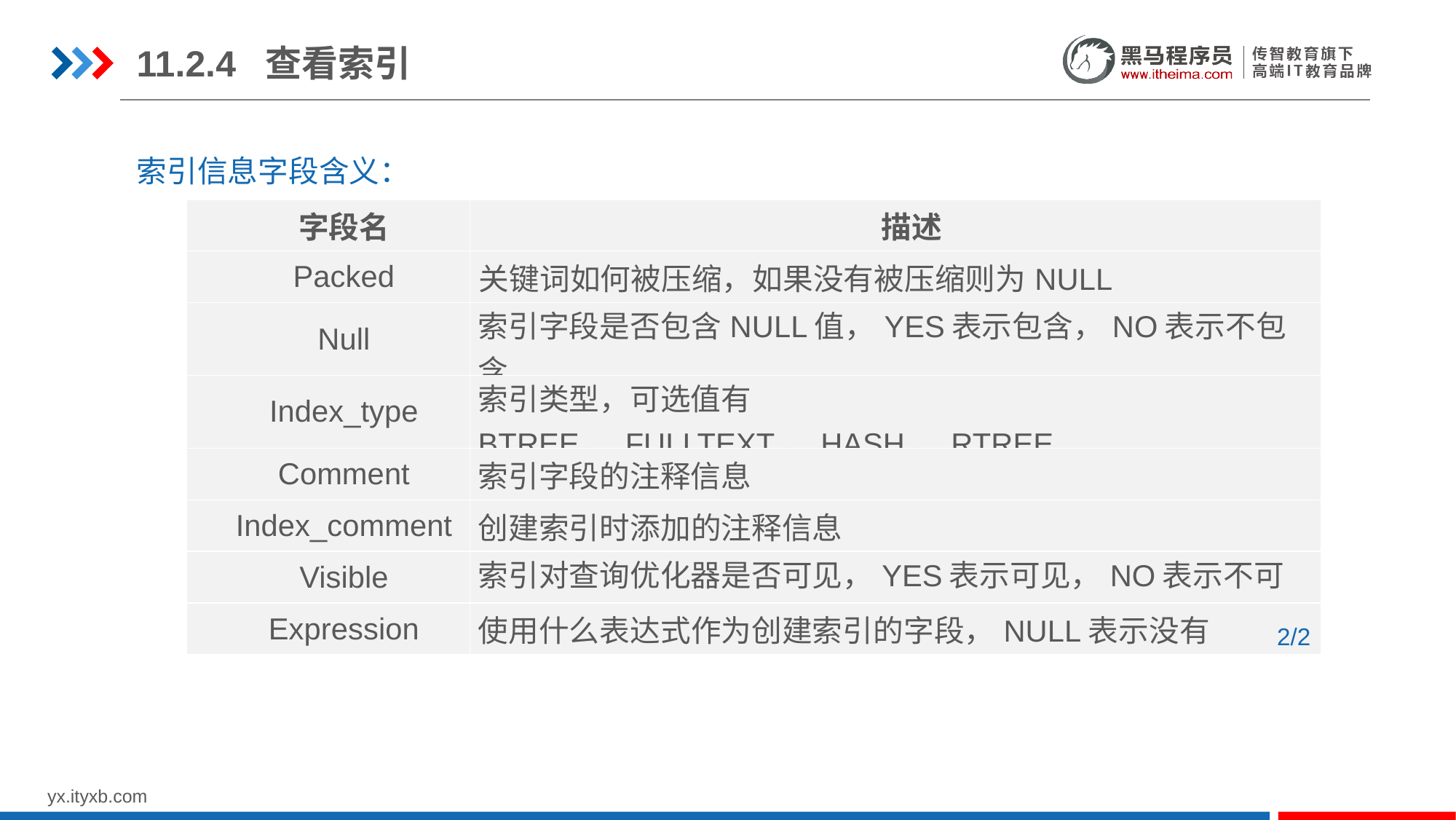

11.2.4  查看索引
索引信息字段含义：
| 字段名 | 描述 |
| --- | --- |
| Packed | 关键词如何被压缩，如果没有被压缩则为NULL |
| Null | 索引字段是否包含NULL值，YES表示包含，NO表示不包含 |
| Index\_type | 索引类型，可选值有BTREE、FULLTEXT、HASH、RTREE |
| Comment | 索引字段的注释信息 |
| Index\_comment | 创建索引时添加的注释信息 |
| Visible | 索引对查询优化器是否可见，YES表示可见，NO表示不可见 |
| Expression | 使用什么表达式作为创建索引的字段，NULL表示没有 |
2/2